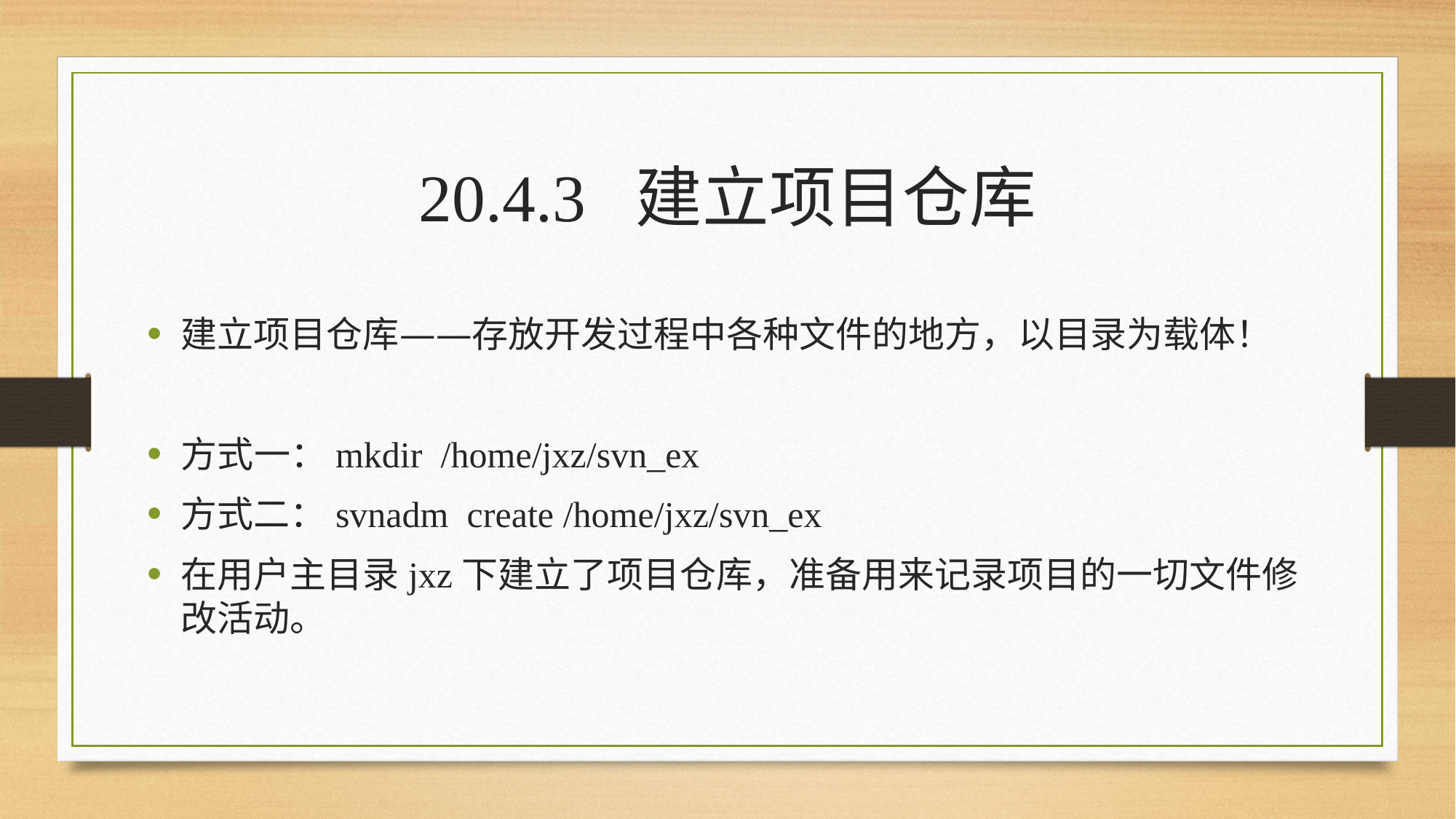

20.4.3  建立项目仓库
建立项目仓库——存放开发过程中各种文件的地方，以目录为载体！

方式一：mkdir  /home/jxz/svn_ex
方式二：svnadm  create /home/jxz/svn_ex
在用户主目录jxz下建立了项目仓库，准备用来记录项目的一切文件修改活动。